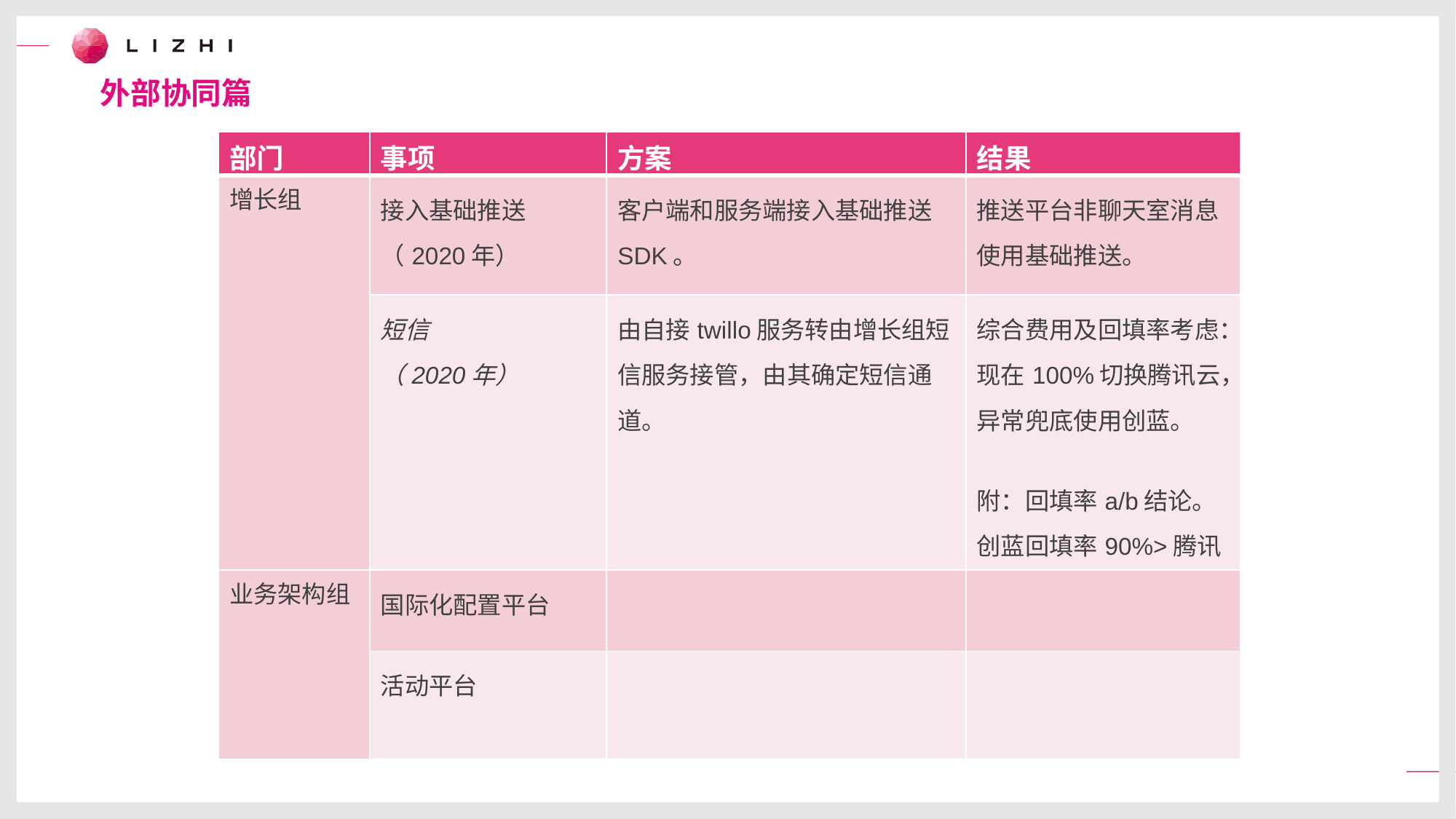

外部协同篇
| 部门 | 事项 | 方案 | 结果 |
| --- | --- | --- | --- |
| 增长组 | 接入基础推送 （2020年） | 客户端和服务端接入基础推送SDK。 | 推送平台非聊天室消息使用基础推送。 |
|  | 短信 （2020年） | 由自接twillo服务转由增长组短信服务接管，由其确定短信通道。 | 综合费用及回填率考虑： 现在100%切换腾讯云，异常兜底使用创蓝。 附：回填率a/b结论。 创蓝回填率90%>腾讯云87%>twillo70%。 |
| 业务架构组 | 国际化配置平台 |  |  |
|  | 活动平台 |  |  |